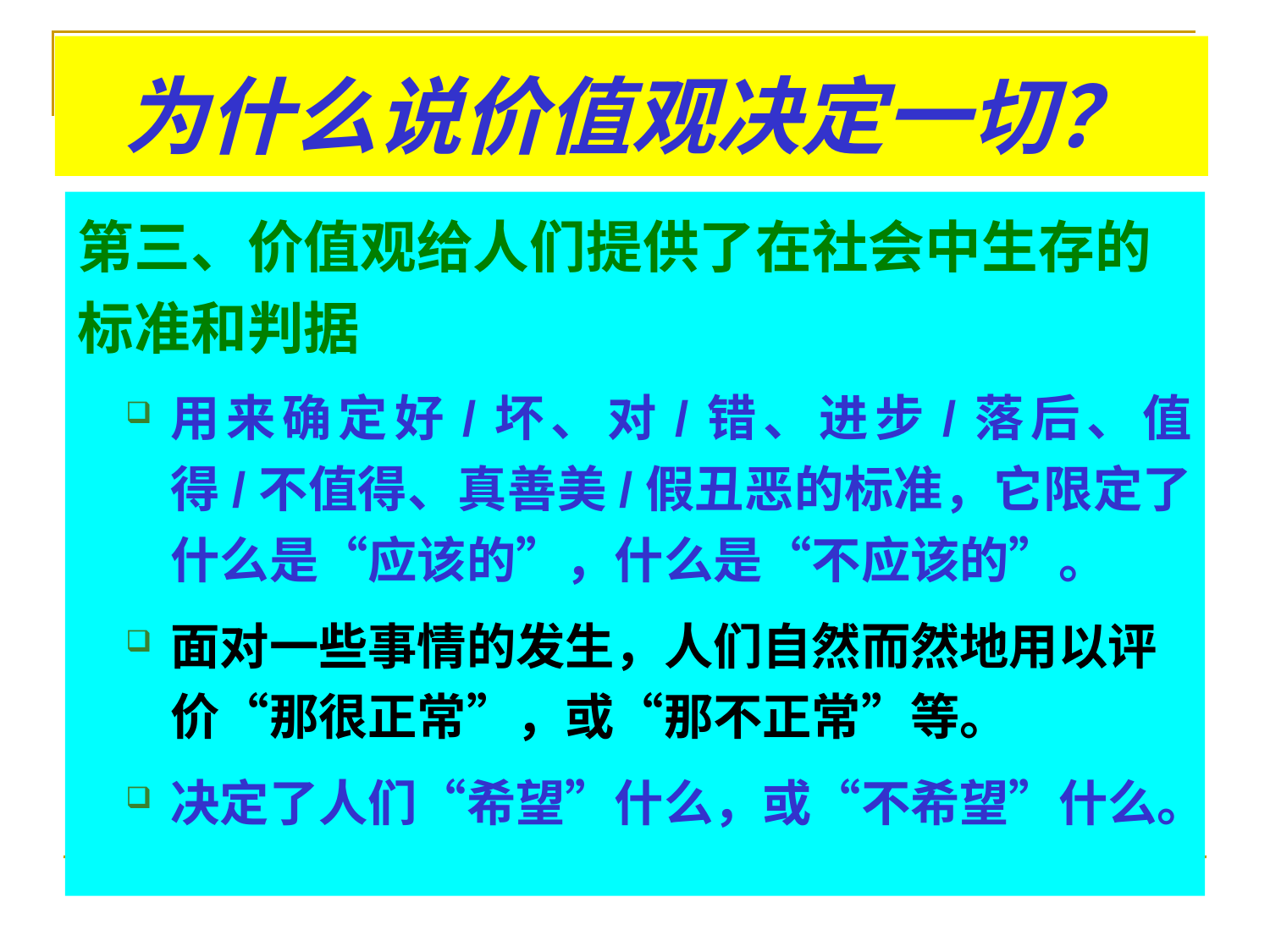

# 为什么说价值观决定一切？
第三、价值观给人们提供了在社会中生存的标准和判据
用来确定好/坏、对/错、进步/落后、值得/不值得、真善美/假丑恶的标准，它限定了什么是“应该的”，什么是“不应该的”。
面对一些事情的发生，人们自然而然地用以评价“那很正常”，或“那不正常”等。
决定了人们“希望”什么，或“不希望”什么。
28